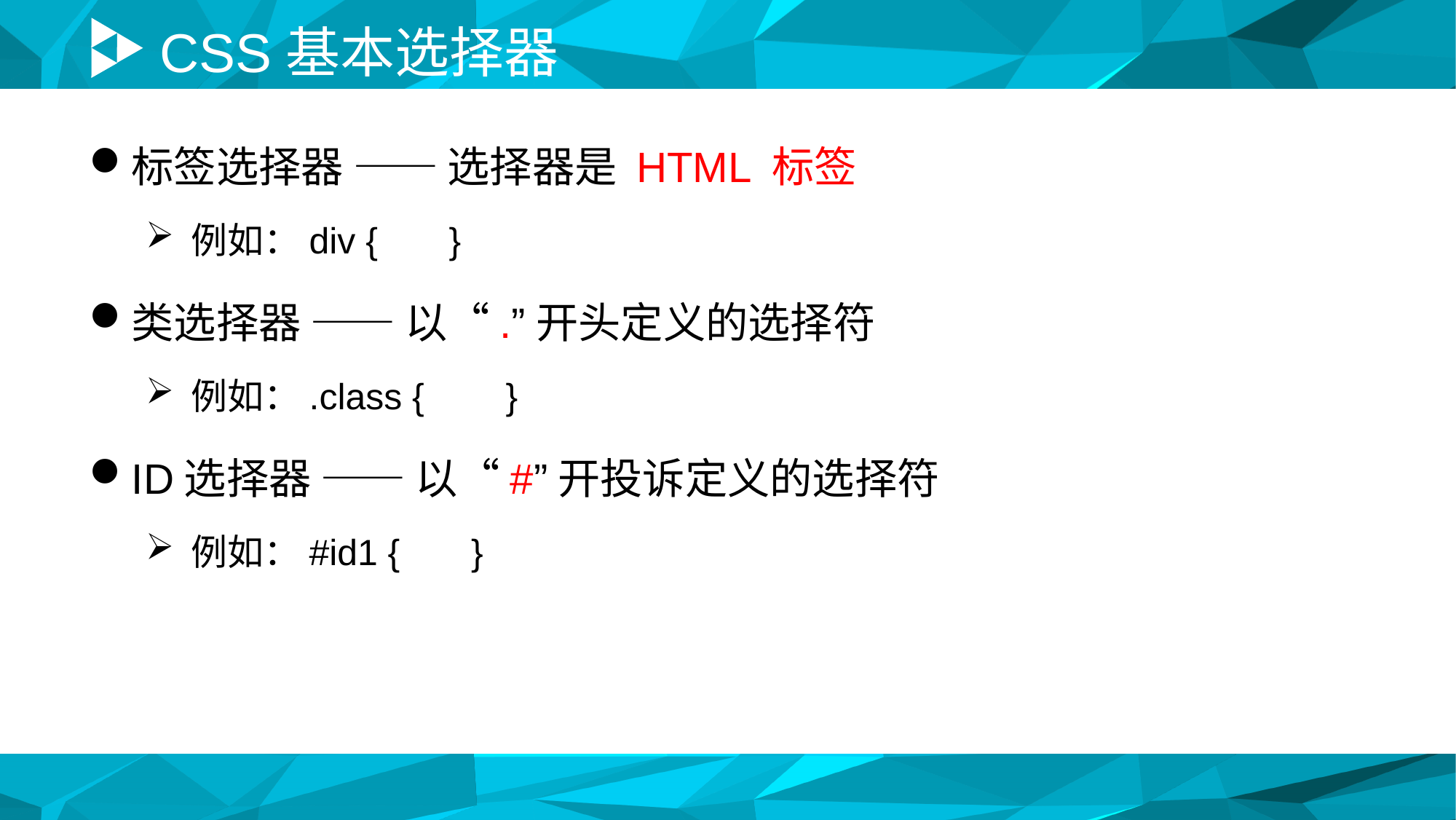

# CSS基本选择器
标签选择器 —— 选择器是 HTML 标签
例如：div {       }
类选择器 —— 以“.”开头定义的选择符
例如：.class {        }
ID选择器 —— 以“#”开投诉定义的选择符
例如：#id1 {       }